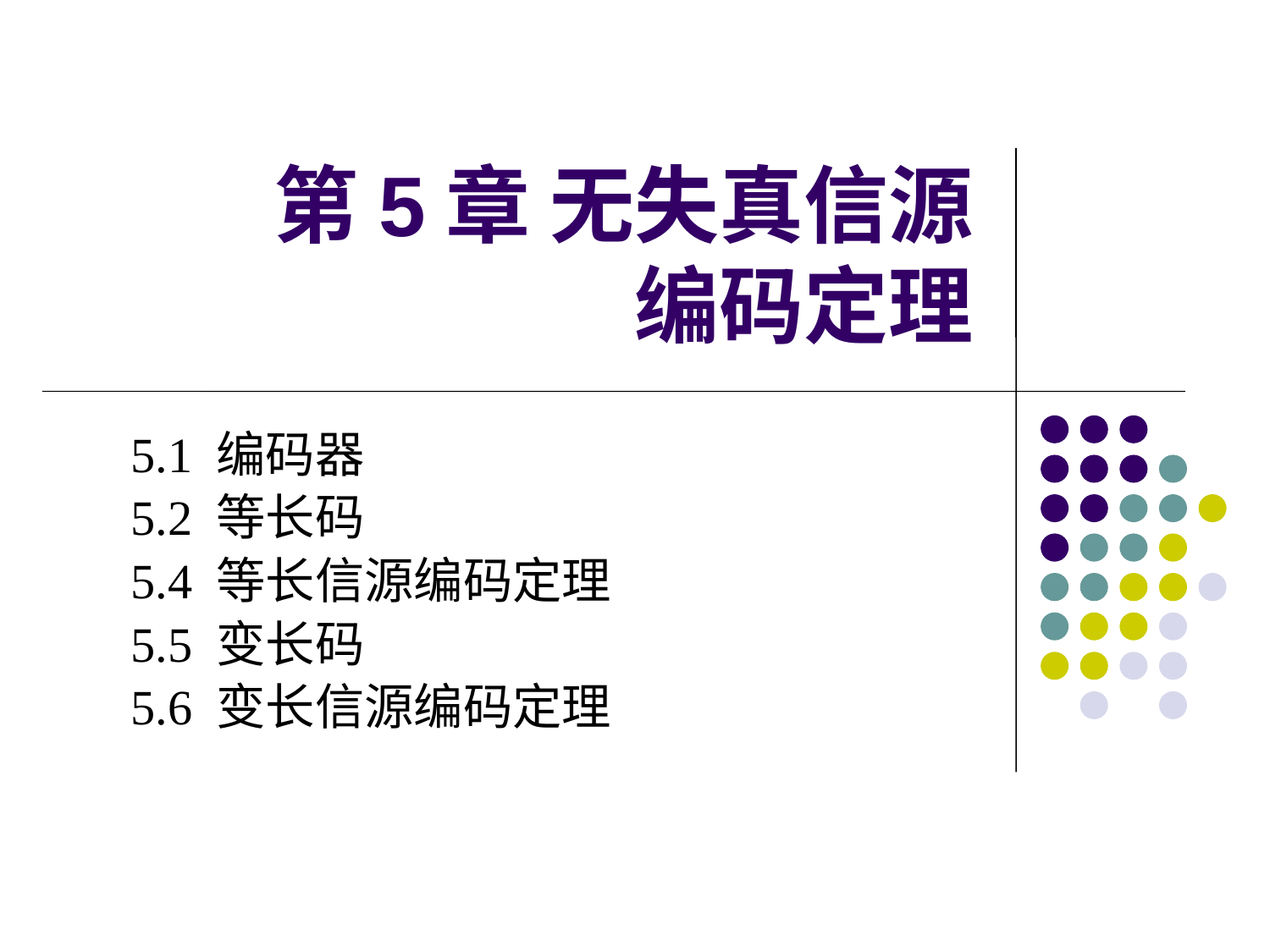

# 第5章 无失真信源 编码定理
5.1 编码器
5.2 等长码
5.4 等长信源编码定理
5.5 变长码
5.6 变长信源编码定理